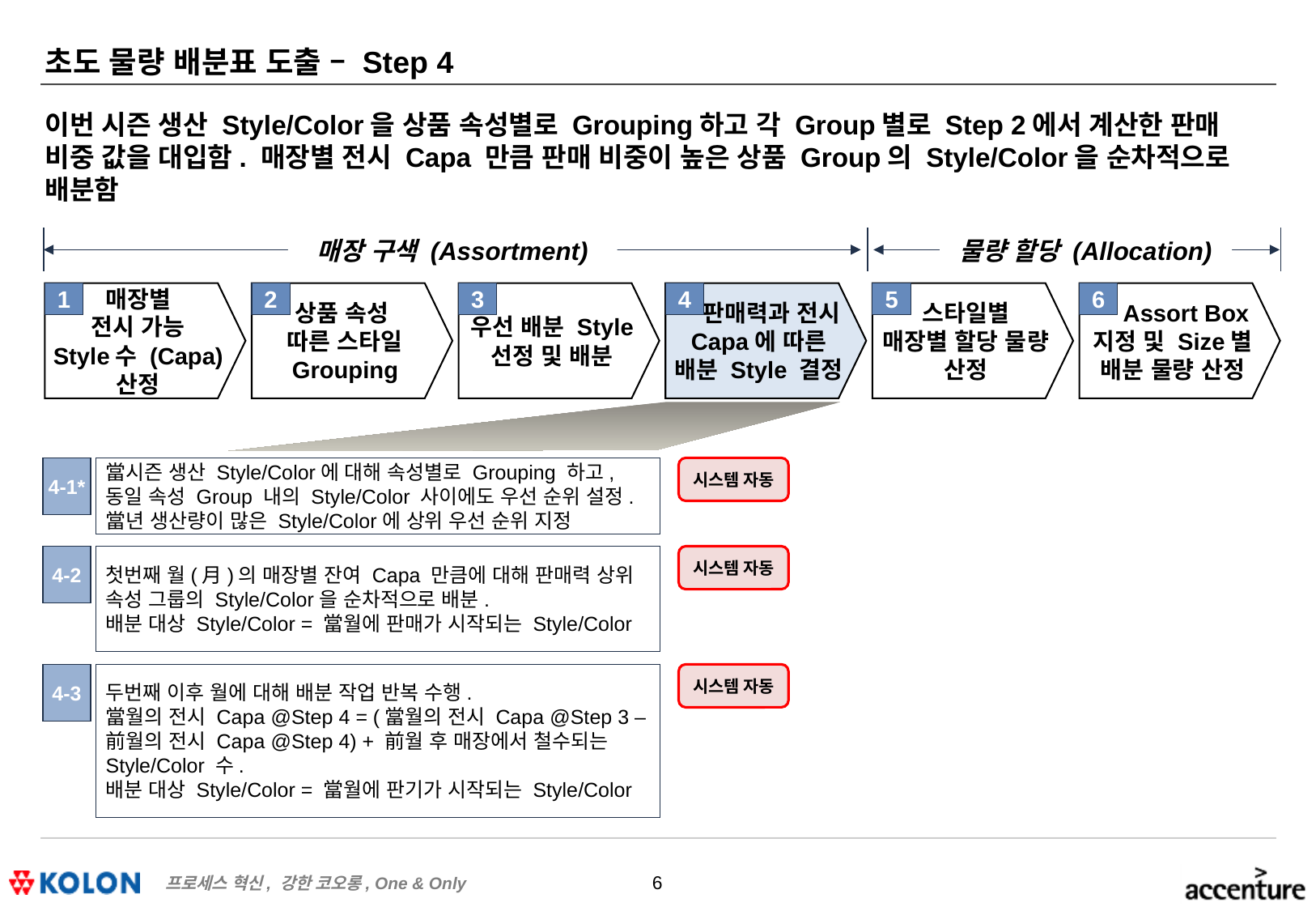

# 초도 물량 배분표 도출 – Step 4
이번 시즌 생산 Style/Color을 상품 속성별로 Grouping하고 각 Group별로 Step 2에서 계산한 판매 비중 값을 대입함. 매장별 전시 Capa 만큼 판매 비중이 높은 상품 Group의 Style/Color을 순차적으로 배분함
매장 구색 (Assortment)
물량 할당 (Allocation)
매장별
전시 가능
Style수 (Capa) 산정
1
상품 속성
따른 스타일 Grouping
2
우선 배분 Style 선정 및 배분
3
   판매력과 전시 Capa에 따른 배분 Style 결정
4
스타일별
매장별 할당 물량 산정
5
    Assort Box 지정 및 Size별 배분 물량 산정
6

當시즌 생산 Style/Color에 대해 속성별로 Grouping 하고, 동일 속성 Group 내의 Style/Color 사이에도 우선 순위 설정.
當년 생산량이 많은 Style/Color에 상위 우선 순위 지정
4-1*
시스템 자동
4-2
첫번째 월(月)의 매장별 잔여 Capa 만큼에 대해 판매력 상위 속성 그룹의 Style/Color을 순차적으로 배분.
배분 대상 Style/Color = 當월에 판매가 시작되는 Style/Color
시스템 자동
4-3
두번째 이후 월에 대해 배분 작업 반복 수행.
當월의 전시 Capa @Step 4 = (當월의 전시 Capa @Step 3 – 前월의 전시 Capa @Step 4) + 前월 후 매장에서 철수되는 Style/Color 수.
배분 대상 Style/Color = 當월에 판기가 시작되는 Style/Color
시스템 자동